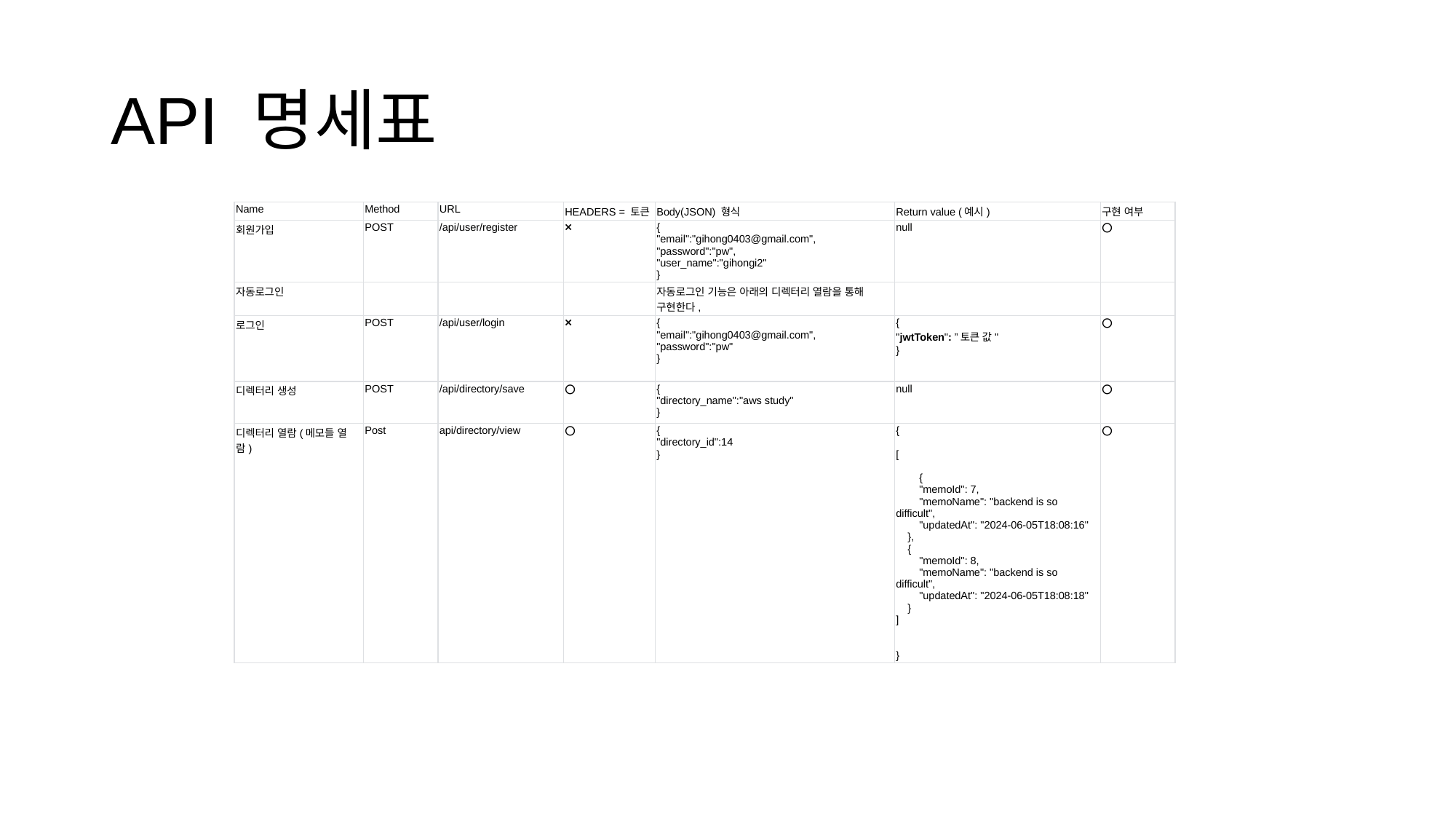

# API 명세표
| Name | Method | URL | HEADERS = 토큰 | Body(JSON) 형식 | Return value (예시) | 구현 여부 |
| --- | --- | --- | --- | --- | --- | --- |
| 회원가입 | POST | /api/user/register | ❌ | { "email":"gihong0403@gmail.com", "password":"pw", "user\_name":"gihongi2" } | null | ⭕️ |
| 자동로그인 |  |  |  | 자동로그인 기능은 아래의 디렉터리 열람을 통해 구현한다, |  |  |
| 로그인 | POST | /api/user/login | ❌ | { "email":"gihong0403@gmail.com", "password":"pw" } | { "jwtToken": ”토큰 값" } | ⭕️ |
| 디렉터리 생성 | POST | /api/directory/save | ⭕️ | { "directory\_name":"aws study" } | null | ⭕️ |
| 디렉터리 열람(메모들 열람) | Post | api/directory/view | ⭕️ | { "directory\_id":14 } | { [ { "memoId": 7, "memoName": "backend is so difficult", "updatedAt": "2024-06-05T18:08:16" }, { "memoId": 8, "memoName": "backend is so difficult", "updatedAt": "2024-06-05T18:08:18" } ] } | ⭕️ |